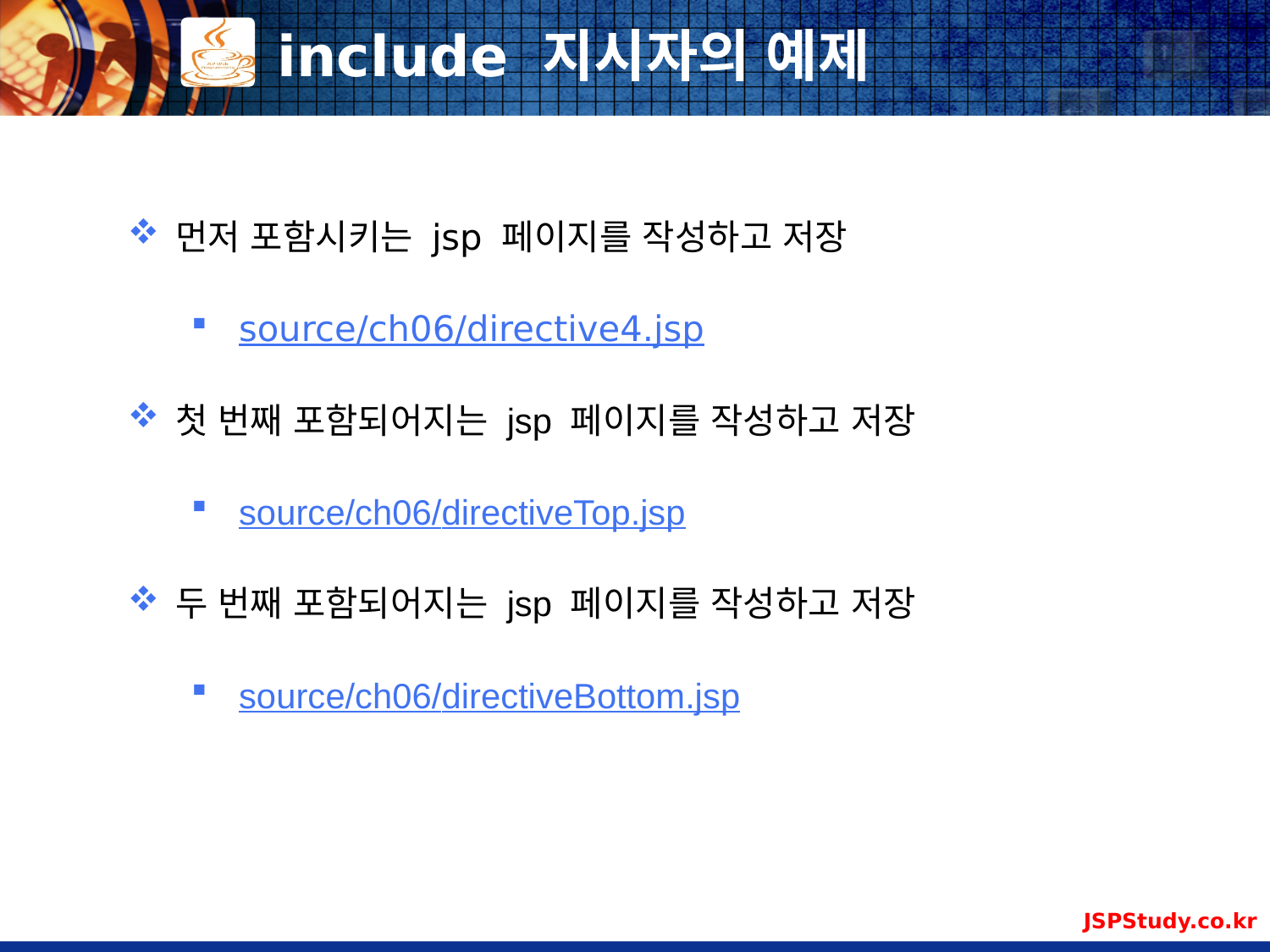

# include 지시자의 예제
먼저 포함시키는 jsp 페이지를 작성하고 저장
source/ch06/directive4.jsp
첫 번째 포함되어지는 jsp 페이지를 작성하고 저장
source/ch06/directiveTop.jsp
두 번째 포함되어지는 jsp 페이지를 작성하고 저장
source/ch06/directiveBottom.jsp
JSPStudy.co.kr